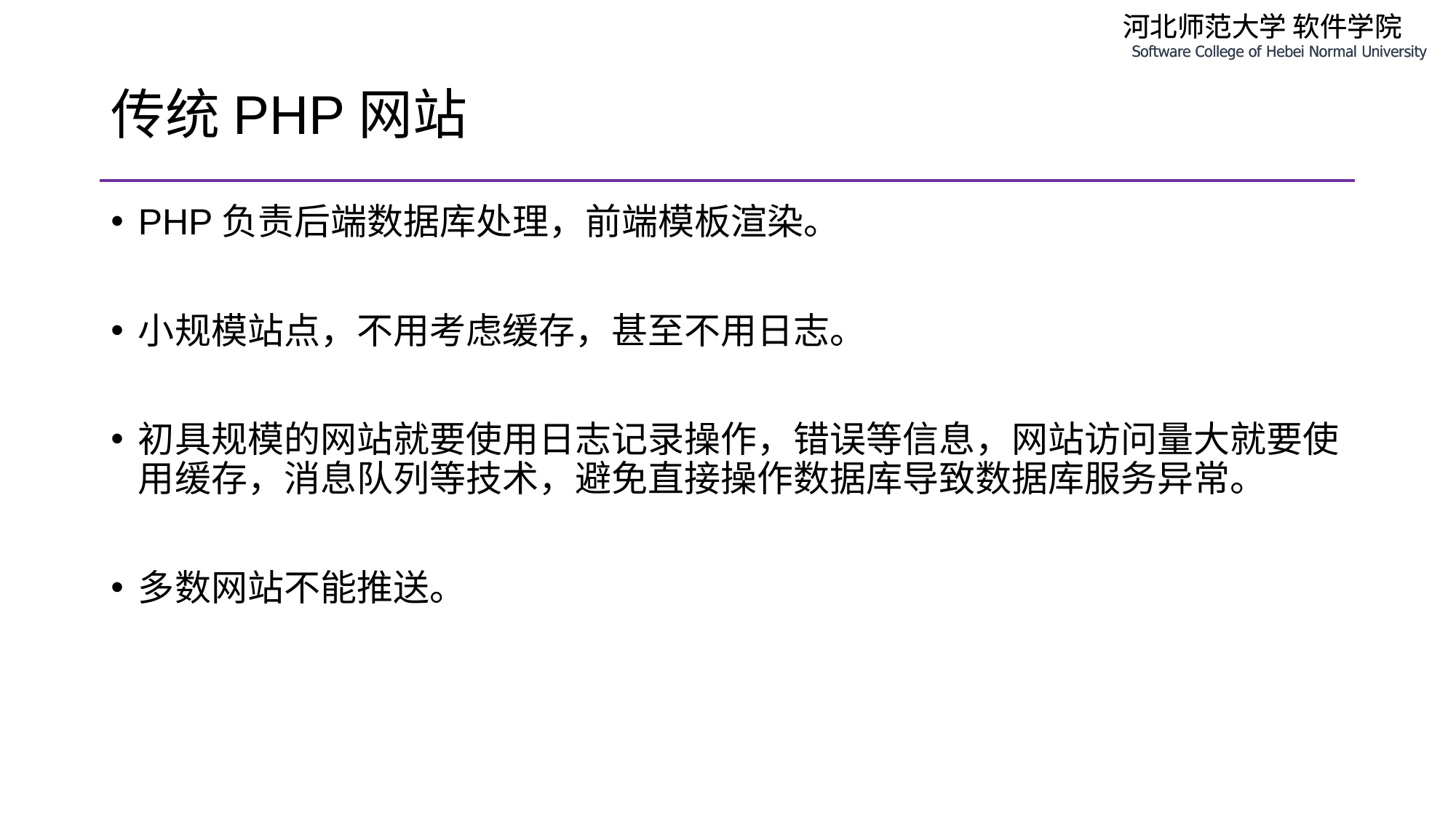

# 传统PHP网站
PHP负责后端数据库处理，前端模板渲染。

小规模站点，不用考虑缓存，甚至不用日志。

初具规模的网站就要使用日志记录操作，错误等信息，网站访问量大就要使用缓存，消息队列等技术，避免直接操作数据库导致数据库服务异常。

多数网站不能推送。